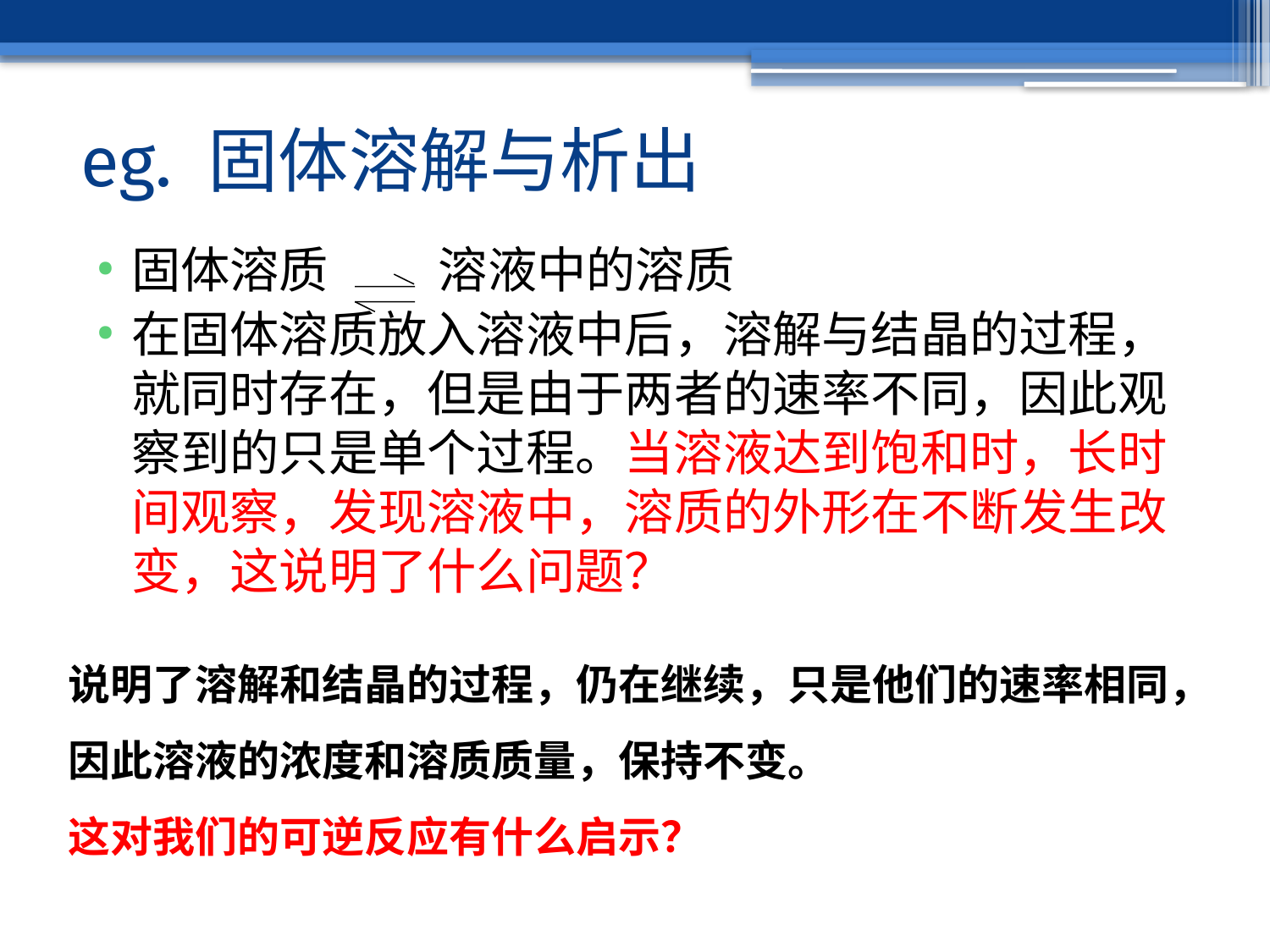

# eg. 固体溶解与析出
固体溶质          溶液中的溶质
在固体溶质放入溶液中后，溶解与结晶的过程，就同时存在，但是由于两者的速率不同，因此观察到的只是单个过程。当溶液达到饱和时，长时间观察，发现溶液中，溶质的外形在不断发生改变，这说明了什么问题？

说明了溶解和结晶的过程，仍在继续，只是他们的速率相同，
因此溶液的浓度和溶质质量，保持不变。
这对我们的可逆反应有什么启示？